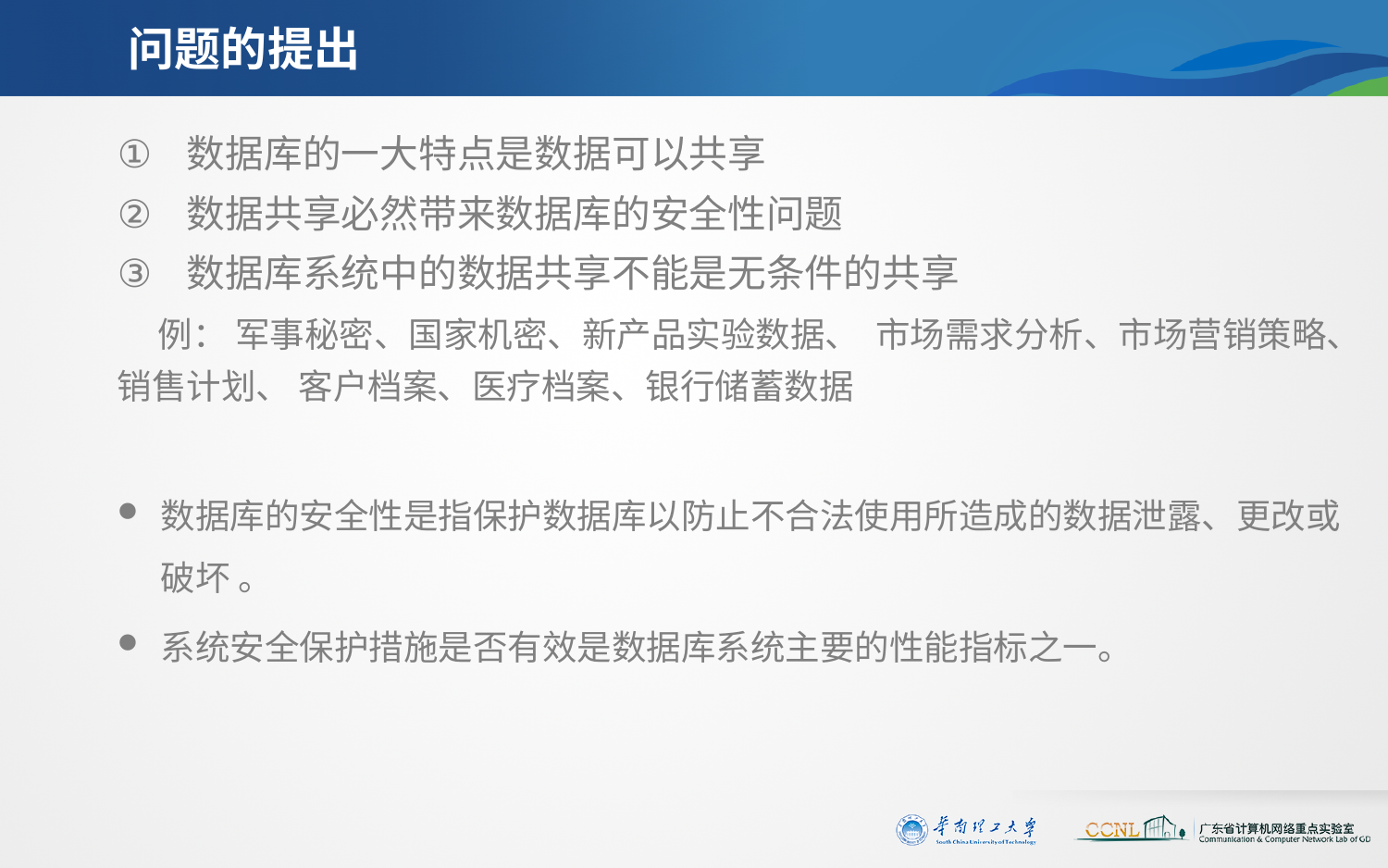

# 问题的提出
数据库的一大特点是数据可以共享
数据共享必然带来数据库的安全性问题
数据库系统中的数据共享不能是无条件的共享
例： 军事秘密、国家机密、新产品实验数据、  市场需求分析、市场营销策略、销售计划、 客户档案、医疗档案、银行储蓄数据

数据库的安全性是指保护数据库以防止不合法使用所造成的数据泄露、更改或破坏 。
系统安全保护措施是否有效是数据库系统主要的性能指标之一。